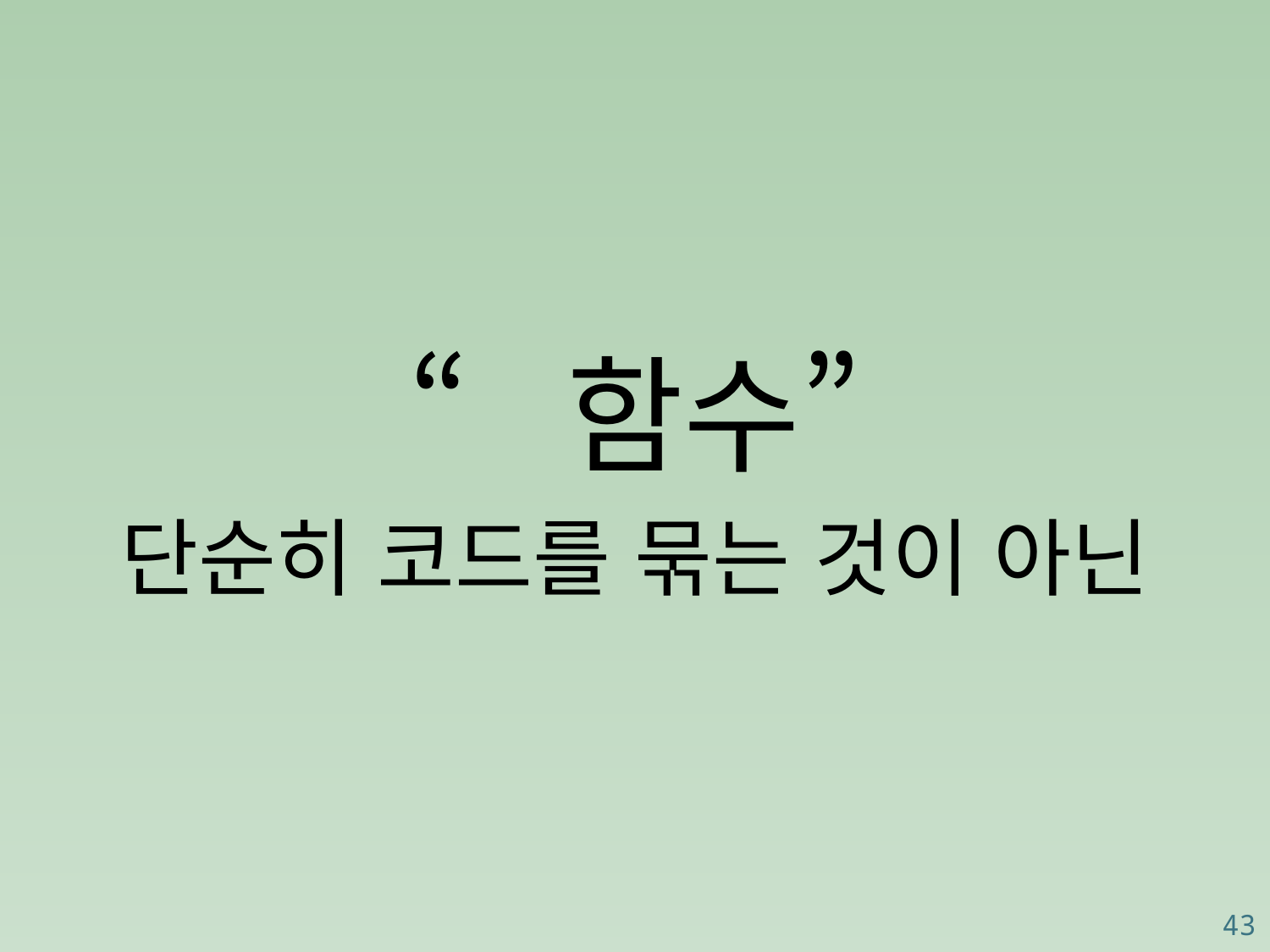

“함수”
단순히 코드를 묶는 것이 아닌
43